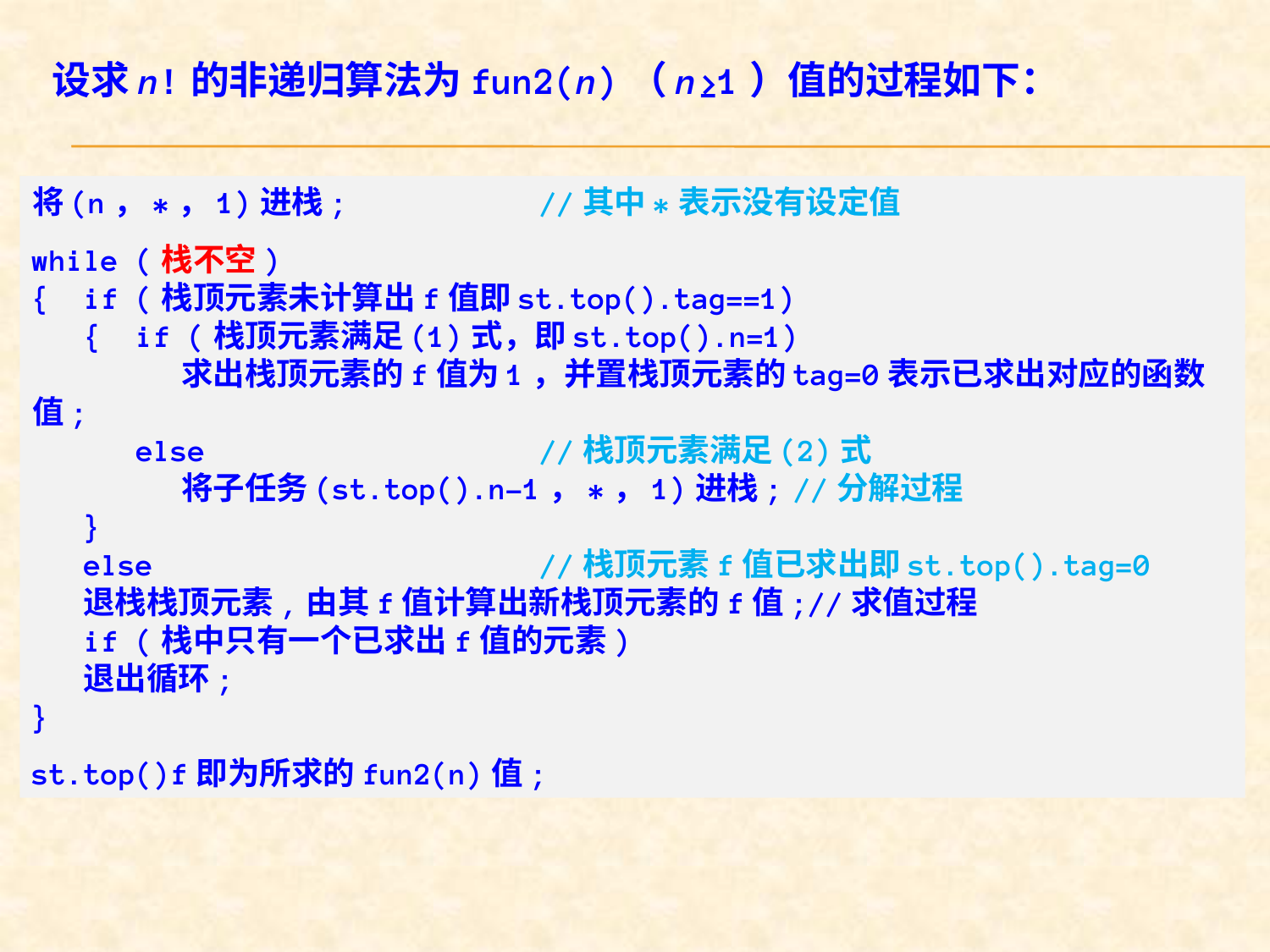

设求n!的非递归算法为fun2(n)（n≥1）值的过程如下：
将(n，*，1)进栈;		//其中*表示没有设定值
while (栈不空)
{  if (栈顶元素未计算出f值即st.top().tag==1)
   {  if (栈顶元素满足(1)式，即st.top().n=1)
	  求出栈顶元素的f值为1，并置栈顶元素的tag=0表示已求出对应的函数值;
      else			//栈顶元素满足(2)式
	  将子任务(st.top().n-1，*，1)进栈;	//分解过程
   }
   else				//栈顶元素f值已求出即st.top().tag=0
      退栈栈顶元素,由其f值计算出新栈顶元素的f值;//求值过程
   if (栈中只有一个已求出f值的元素)
      退出循环;
}
st.top()f即为所求的fun2(n)值;
77